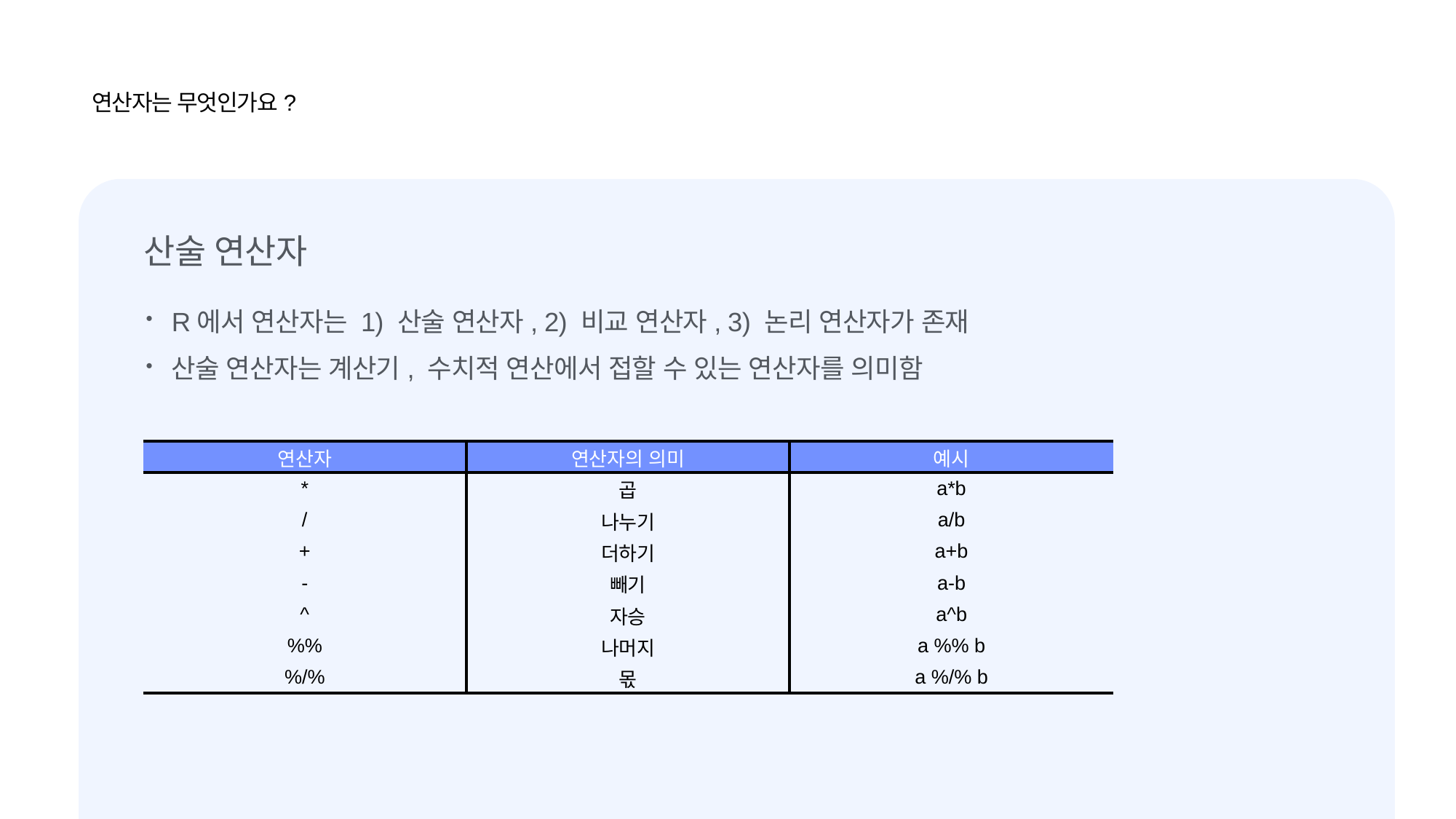

연산자는 무엇인가요?

산술 연산자
R에서 연산자는 1) 산술 연산자, 2) 비교 연산자, 3) 논리 연산자가 존재
산술 연산자는 계산기, 수치적 연산에서 접할 수 있는 연산자를 의미함
| 연산자 | 연산자의 의미 | 예시 |
| --- | --- | --- |
| \* | 곱 | a\*b |
| / | 나누기 | a/b |
| + | 더하기 | a+b |
| - | 빼기 | a-b |
| ^ | 자승 | a^b |
| %% | 나머지 | a %% b |
| %/% | 몫 | a %/% b |